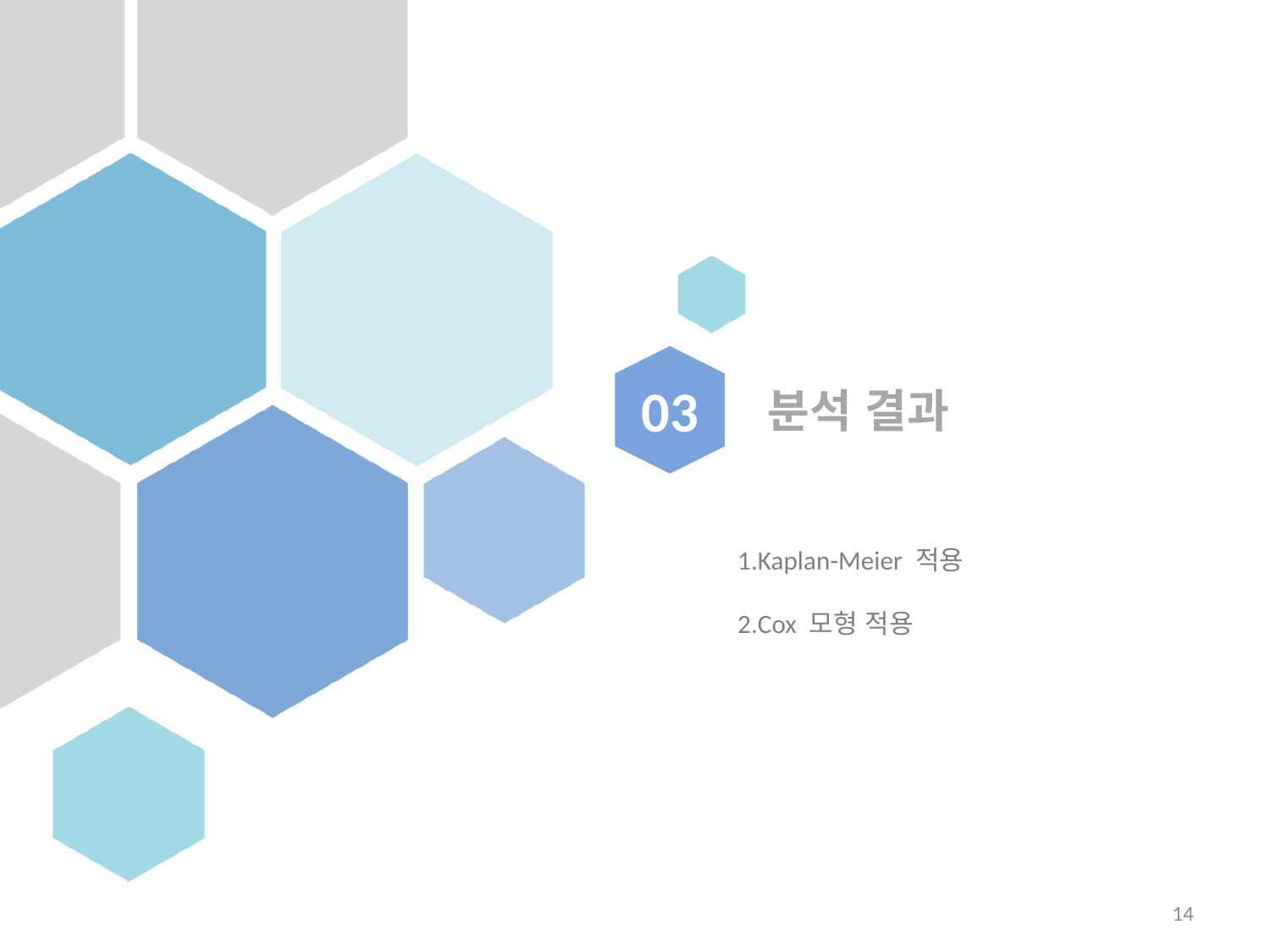

03
분석 결과
Kaplan-Meier 적용
Cox 모형 적용
14